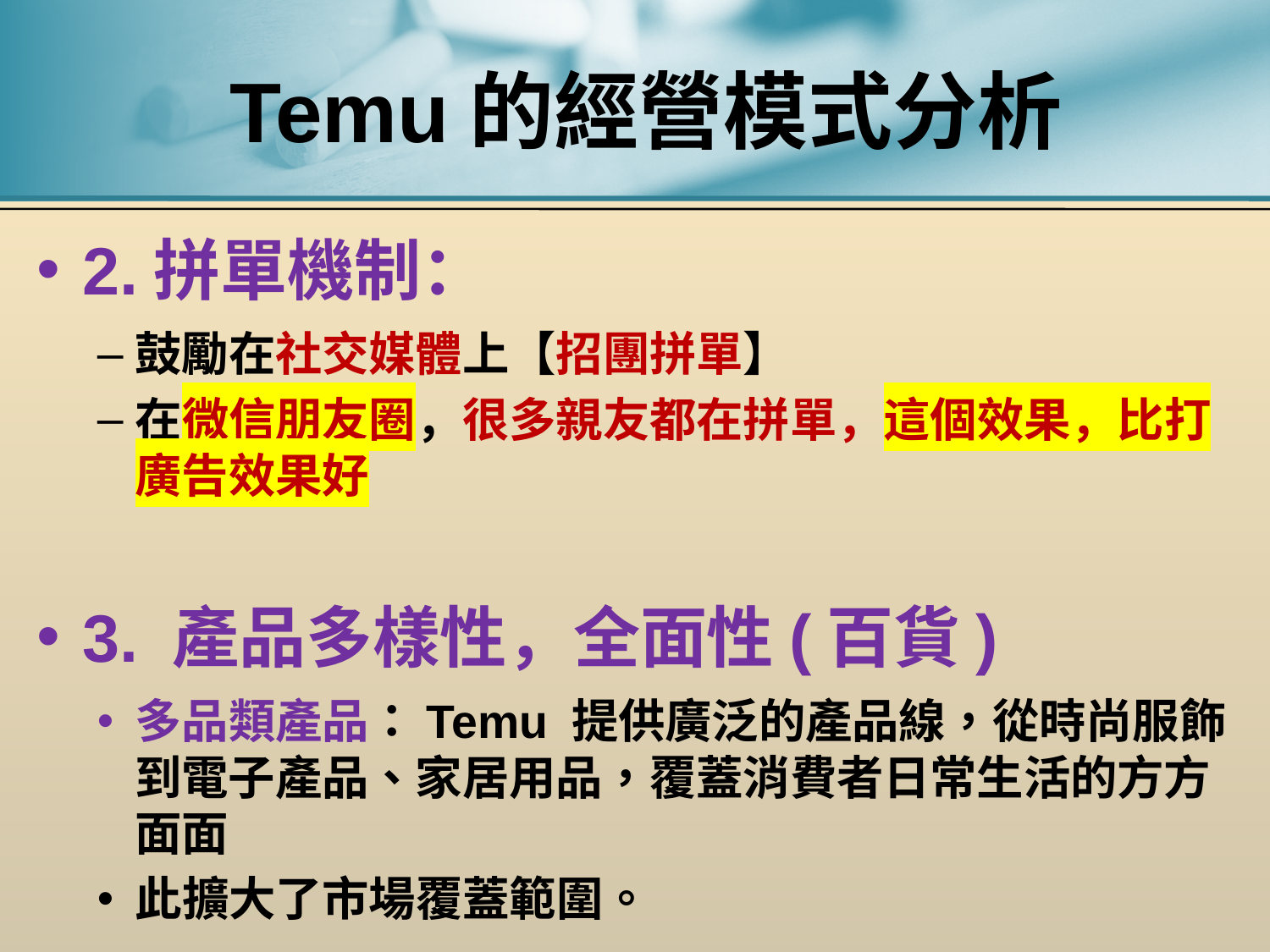

# Temu的經營模式分析
2.拼單機制：
鼓勵在社交媒體上【招團拼單】
在微信朋友圈，很多親友都在拼單，這個效果，比打廣告效果好

3. 產品多樣性，全面性(百貨)
多品類產品：Temu 提供廣泛的產品線，從時尚服飾到電子產品、家居用品，覆蓋消費者日常生活的方方面面
此擴大了市場覆蓋範圍。